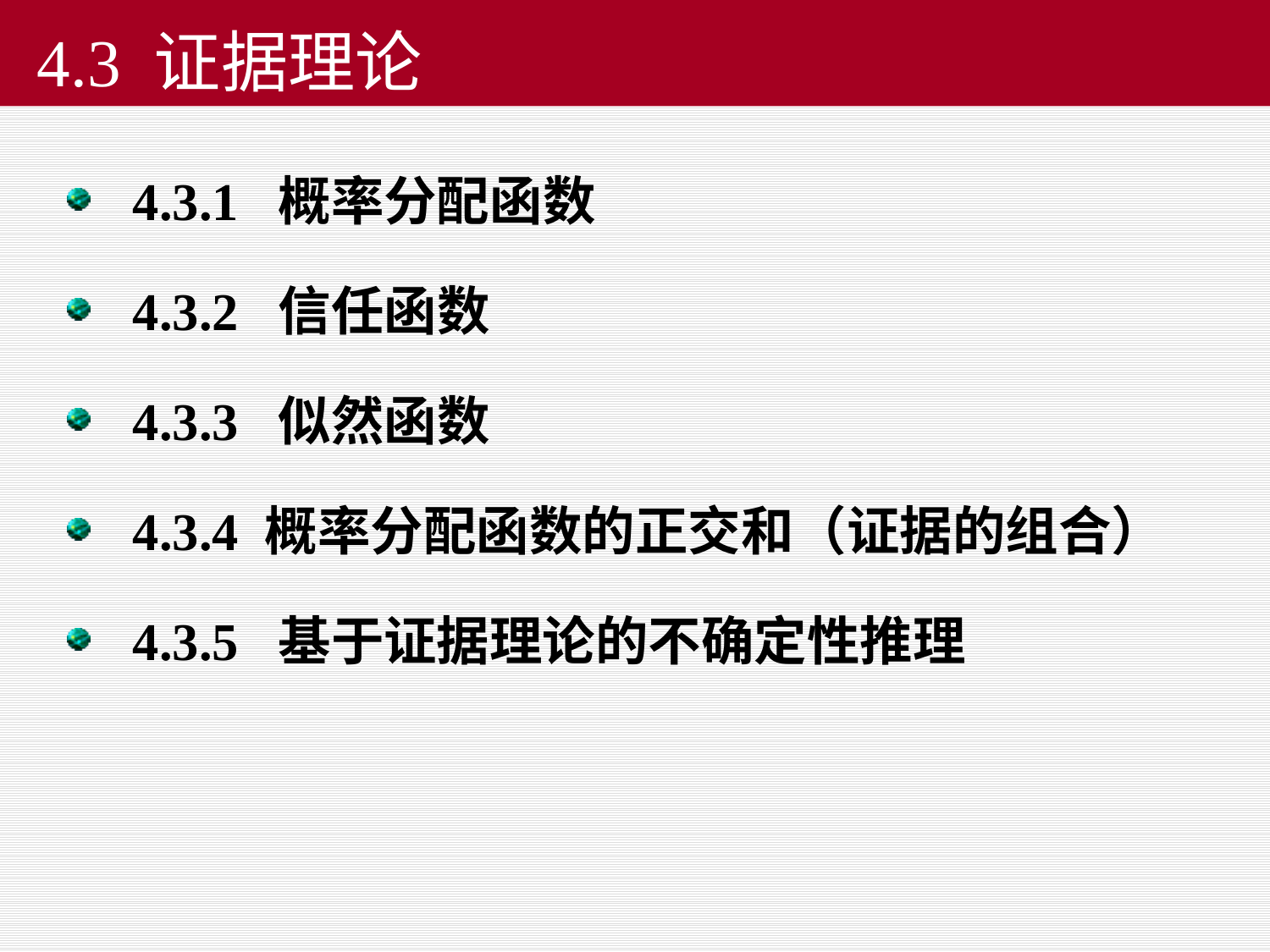

# 4.3 证据理论
4.3.1  概率分配函数
4.3.2  信任函数
4.3.3  似然函数
4.3.4 概率分配函数的正交和（证据的组合）
4.3.5  基于证据理论的不确定性推理
39